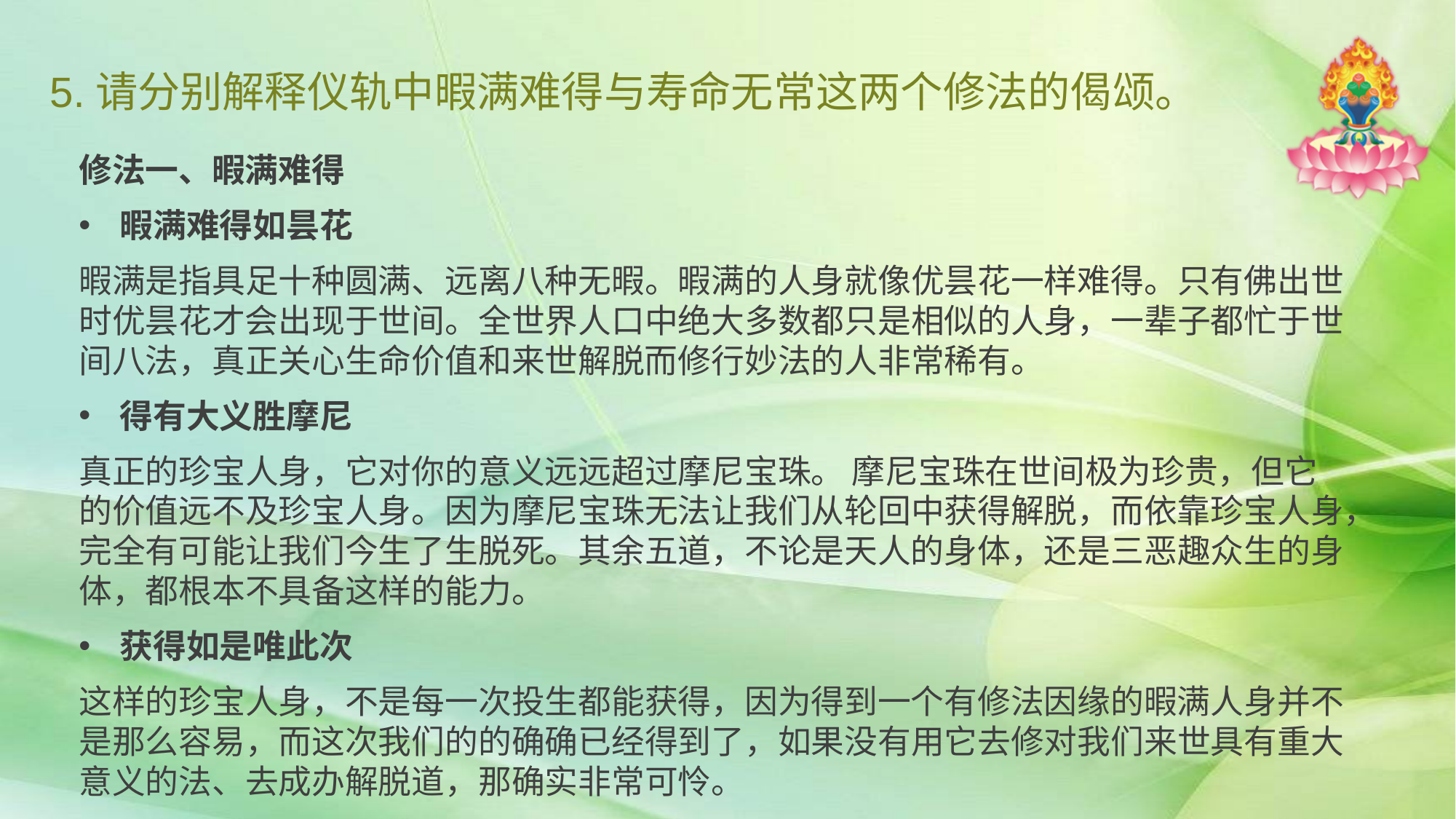

# 5.请分别解释仪轨中暇满难得与寿命无常这两个修法的偈颂。
修法一、暇满难得
暇满难得如昙花
暇满是指具足十种圆满、远离八种无暇。暇满的人身就像优昙花一样难得。只有佛出世时优昙花才会出现于世间。全世界人口中绝大多数都只是相似的人身，一辈子都忙于世间八法，真正关心生命价值和来世解脱而修行妙法的人非常稀有。
得有大义胜摩尼
真正的珍宝人身，它对你的意义远远超过摩尼宝珠。 摩尼宝珠在世间极为珍贵，但它的价值远不及珍宝人身。因为摩尼宝珠无法让我们从轮回中获得解脱，而依靠珍宝人身，完全有可能让我们今生了生脱死。其余五道，不论是天人的身体，还是三恶趣众生的身体，都根本不具备这样的能力。
获得如是唯此次
这样的珍宝人身，不是每一次投生都能获得，因为得到一个有修法因缘的暇满人身并不是那么容易，而这次我们的的确确已经得到了，如果没有用它去修对我们来世具有重大意义的法、去成办解脱道，那确实非常可怜。